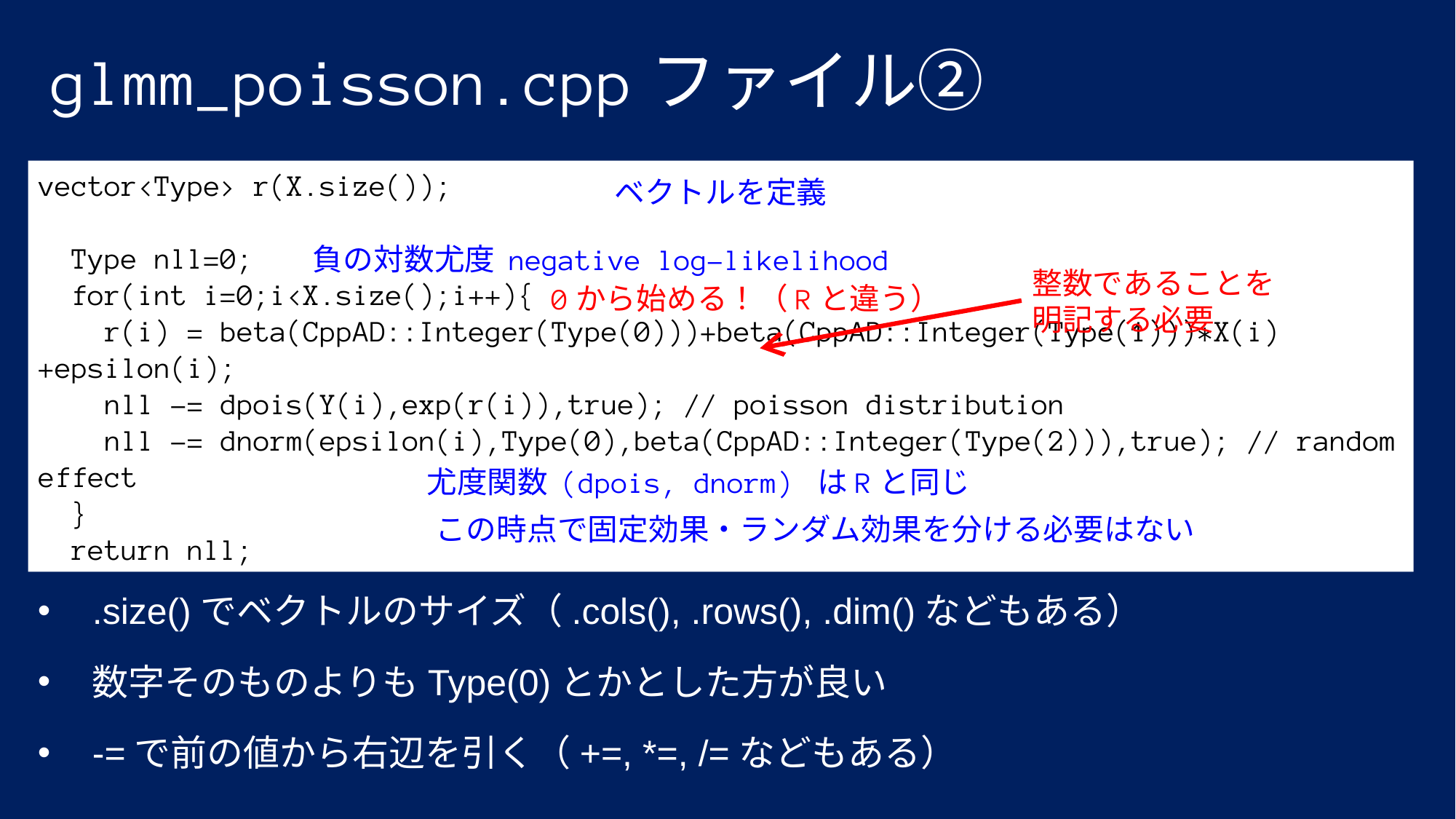

glmm_poisson.cppファイル②
vector<Type> r(X.size());

  Type nll=0;
  for(int i=0;i<X.size();i++){
    r(i) = beta(CppAD::Integer(Type(0)))+beta(CppAD::Integer(Type(1)))*X(i)+epsilon(i);
    nll -= dpois(Y(i),exp(r(i)),true); // poisson distribution
    nll -= dnorm(epsilon(i),Type(0),beta(CppAD::Integer(Type(2))),true); // random effect
  }
  return nll;
ベクトルを定義
負の対数尤度 negative log-likelihood
整数であることを明記する必要
0から始める！（Rと違う）
尤度関数 (dpois, dnorm) はRと同じ
この時点で固定効果・ランダム効果を分ける必要はない
.size()でベクトルのサイズ（.cols(), .rows(), .dim()などもある）
数字そのものよりもType(0)とかとした方が良い
-=で前の値から右辺を引く（+=, *=, /=などもある）